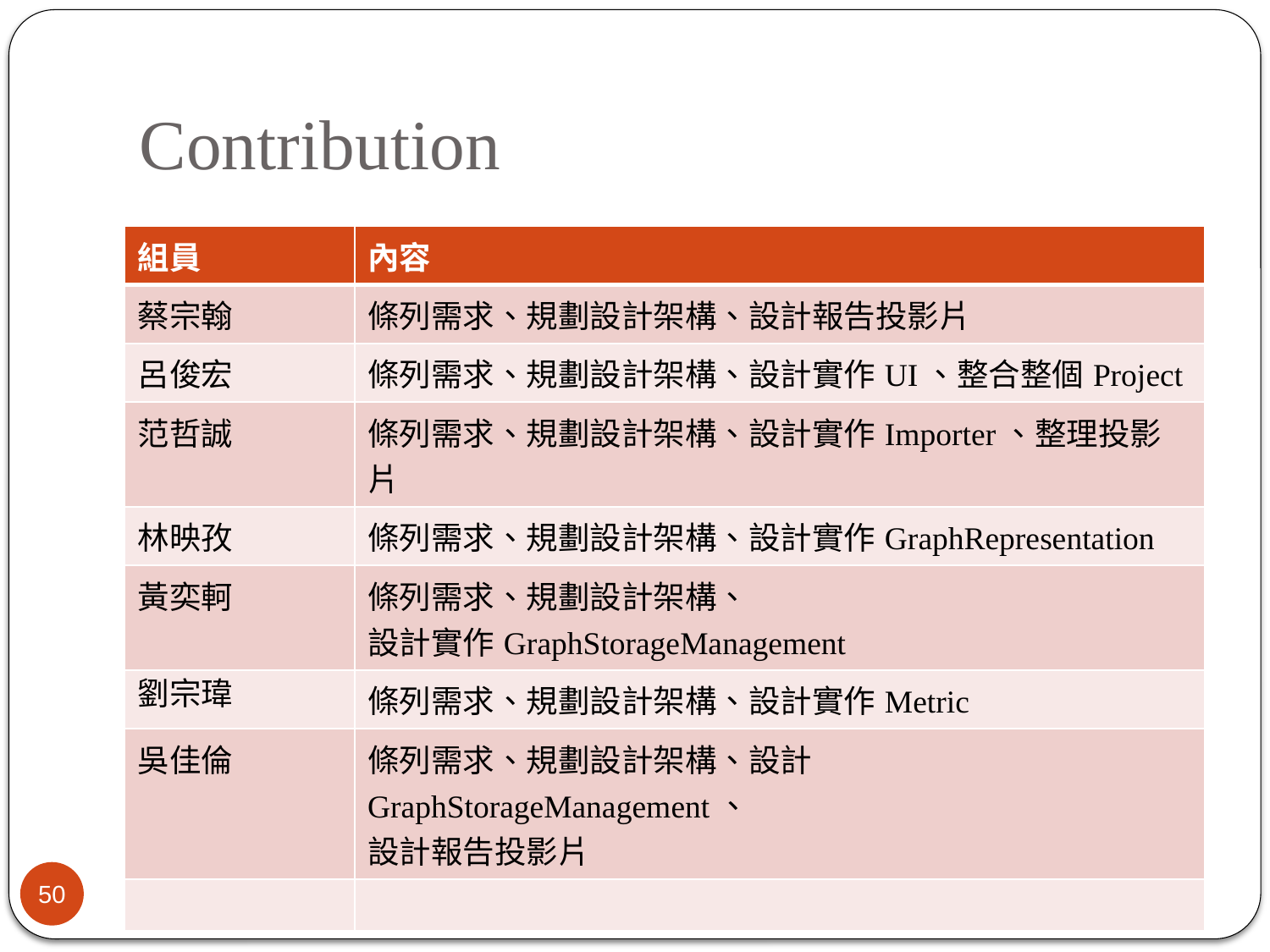

# Contribution
| 組員 | 內容 |
| --- | --- |
| 蔡宗翰 | 條列需求、規劃設計架構、設計報告投影片 |
| 呂俊宏 | 條列需求、規劃設計架構、設計實作UI、整合整個Project |
| 范哲誠 | 條列需求、規劃設計架構、設計實作Importer、整理投影片 |
| 林映孜 | 條列需求、規劃設計架構、設計實作GraphRepresentation |
| 黃奕軻 | 條列需求、規劃設計架構、 設計實作GraphStorageManagement |
| 劉宗瑋 | 條列需求、規劃設計架構、設計實作Metric |
| 吳佳倫 | 條列需求、規劃設計架構、設計GraphStorageManagement、 設計報告投影片 |
|  |  |
50